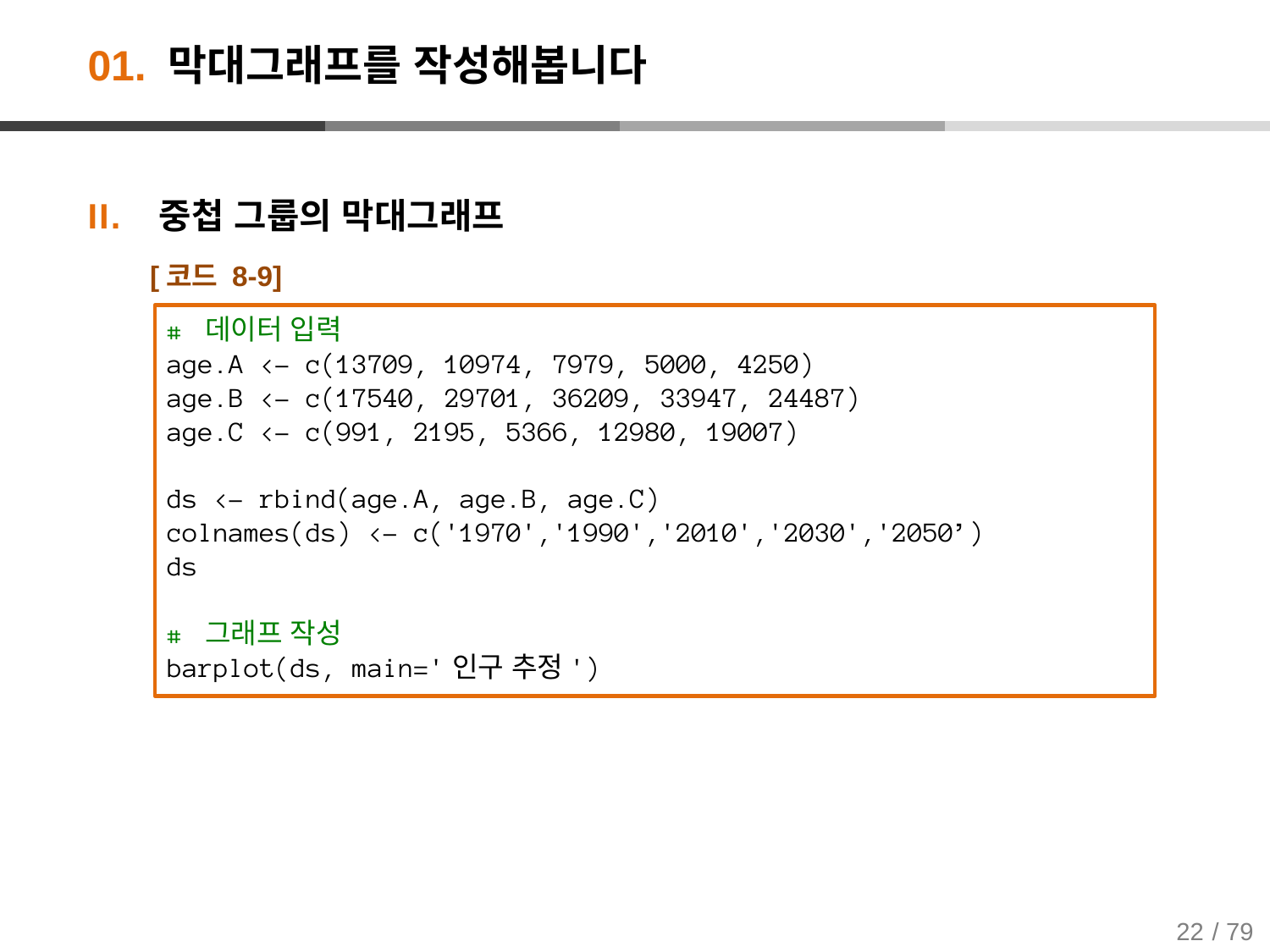

# 01. 막대그래프를 작성해봅니다
중첩 그룹의 막대그래프
[코드 8-9]
# 데이터 입력
age.A <- c(13709, 10974, 7979, 5000, 4250)
age.B <- c(17540, 29701, 36209, 33947, 24487)
age.C <- c(991, 2195, 5366, 12980, 19007)

ds <- rbind(age.A, age.B, age.C)
colnames(ds) <- c('1970','1990','2010','2030','2050’)
ds

# 그래프 작성
barplot(ds, main='인구 추정')